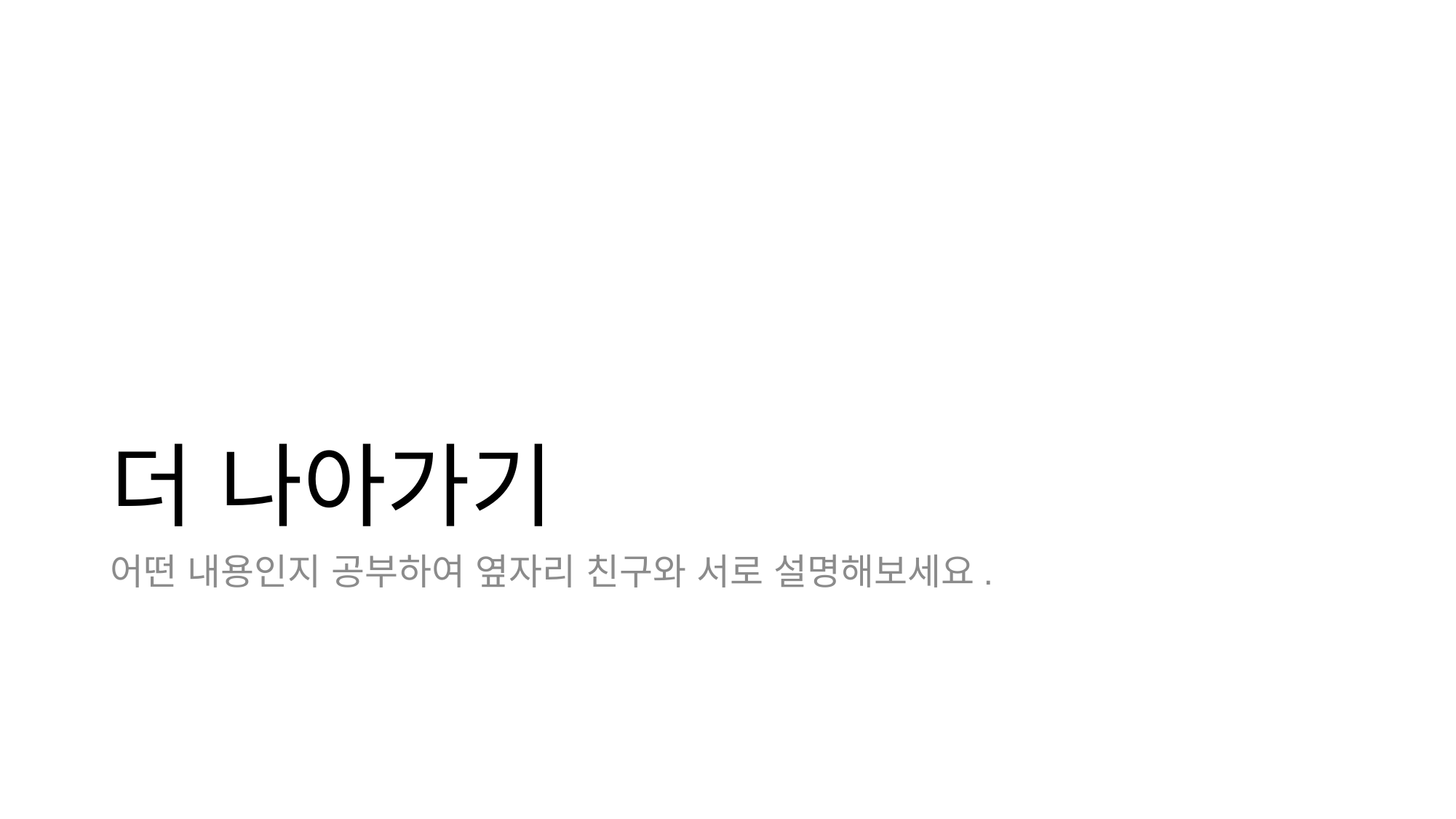

# 더 나아가기
어떤 내용인지 공부하여 옆자리 친구와 서로 설명해보세요.